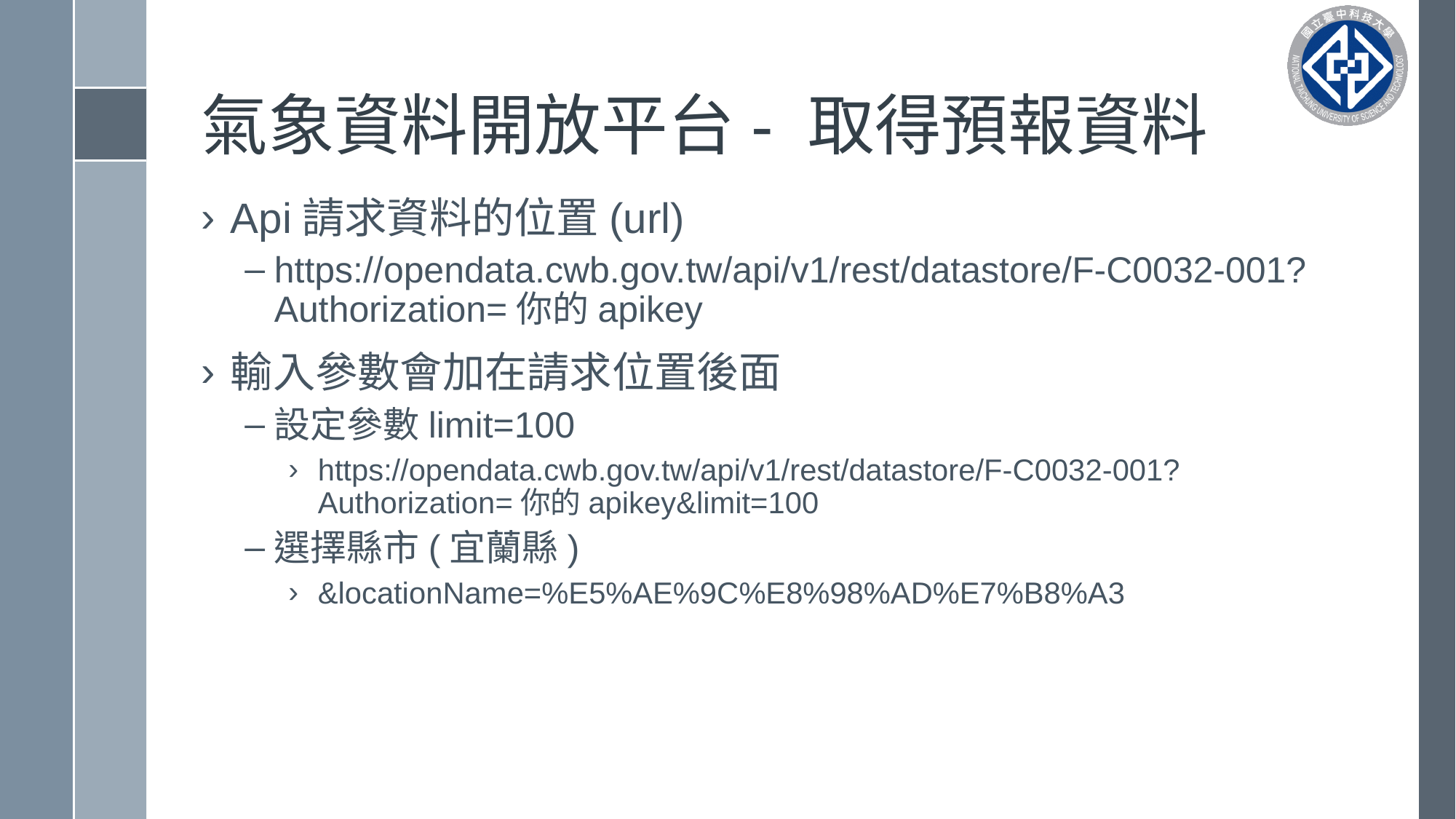

# 氣象資料開放平台- 取得預報資料
Api請求資料的位置(url)
https://opendata.cwb.gov.tw/api/v1/rest/datastore/F-C0032-001?Authorization=你的apikey
輸入參數會加在請求位置後面
設定參數limit=100
https://opendata.cwb.gov.tw/api/v1/rest/datastore/F-C0032-001?Authorization=你的apikey&limit=100
選擇縣市(宜蘭縣)
&locationName=%E5%AE%9C%E8%98%AD%E7%B8%A3